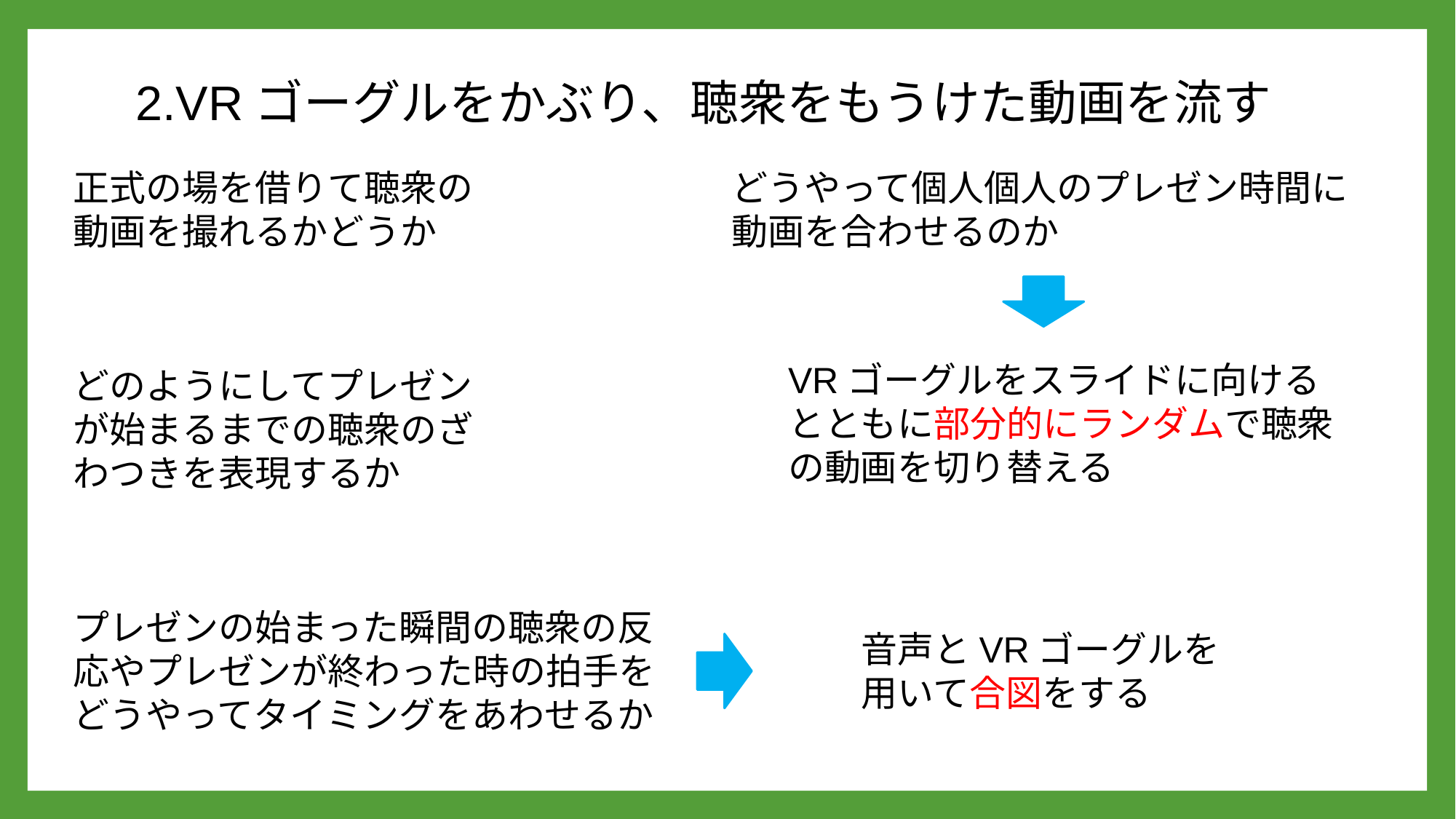

2.VRゴーグルをかぶり、聴衆をもうけた動画を流す
正式の場を借りて聴衆の動画を撮れるかどうか
どうやって個人個人のプレゼン時間に動画を合わせるのか

VRゴーグルをスライドに向けるとともに部分的にランダムで聴衆の動画を切り替える
どのようにしてプレゼンが始まるまでの聴衆のざわつきを表現するか
プレゼンの始まった瞬間の聴衆の反応やプレゼンが終わった時の拍手をどうやってタイミングをあわせるか
音声とVRゴーグルを用いて合図をする